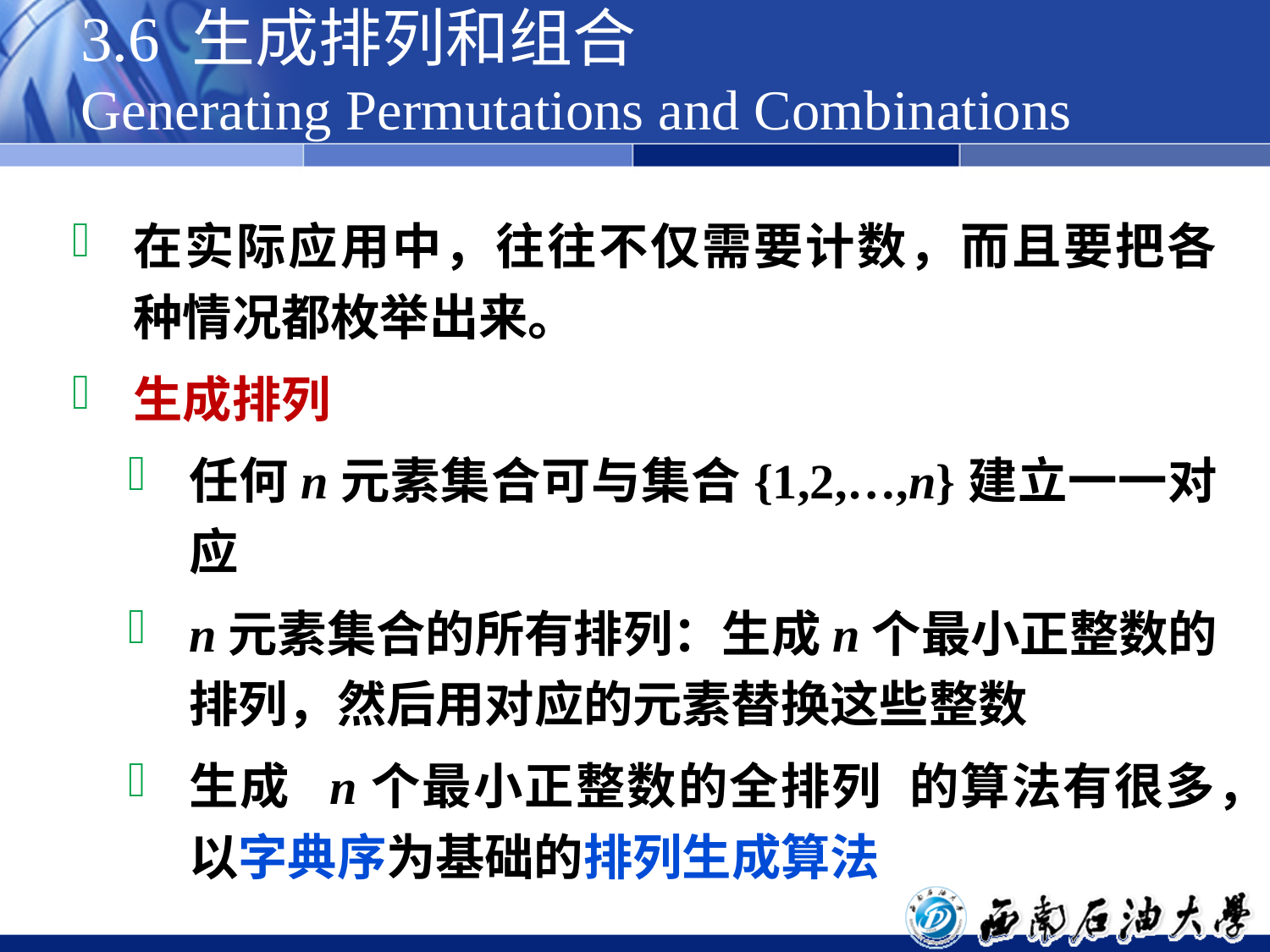

# 3.6 生成排列和组合 Generating Permutations and Combinations
在实际应用中，往往不仅需要计数，而且要把各种情况都枚举出来。
生成排列
任何n元素集合可与集合{1,2,…,n}建立一一对应
n元素集合的所有排列：生成n个最小正整数的排列，然后用对应的元素替换这些整数
生成  n个最小正整数的全排列  的算法有很多，以字典序为基础的排列生成算法